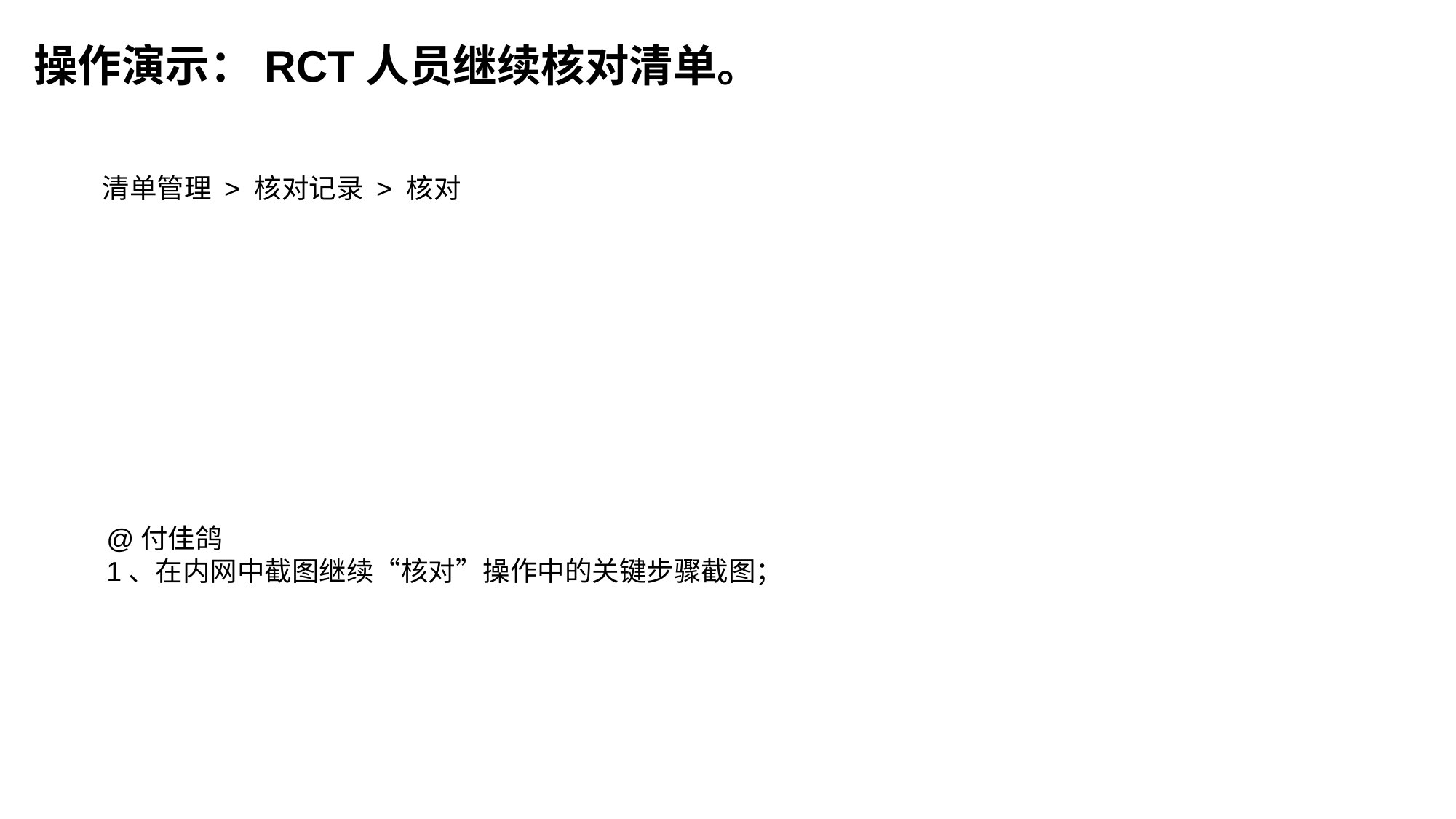

# 操作演示：RCT人员继续核对清单。
清单管理 > 核对记录 > 核对
@付佳鸽
1、在内网中截图继续“核对”操作中的关键步骤截图；